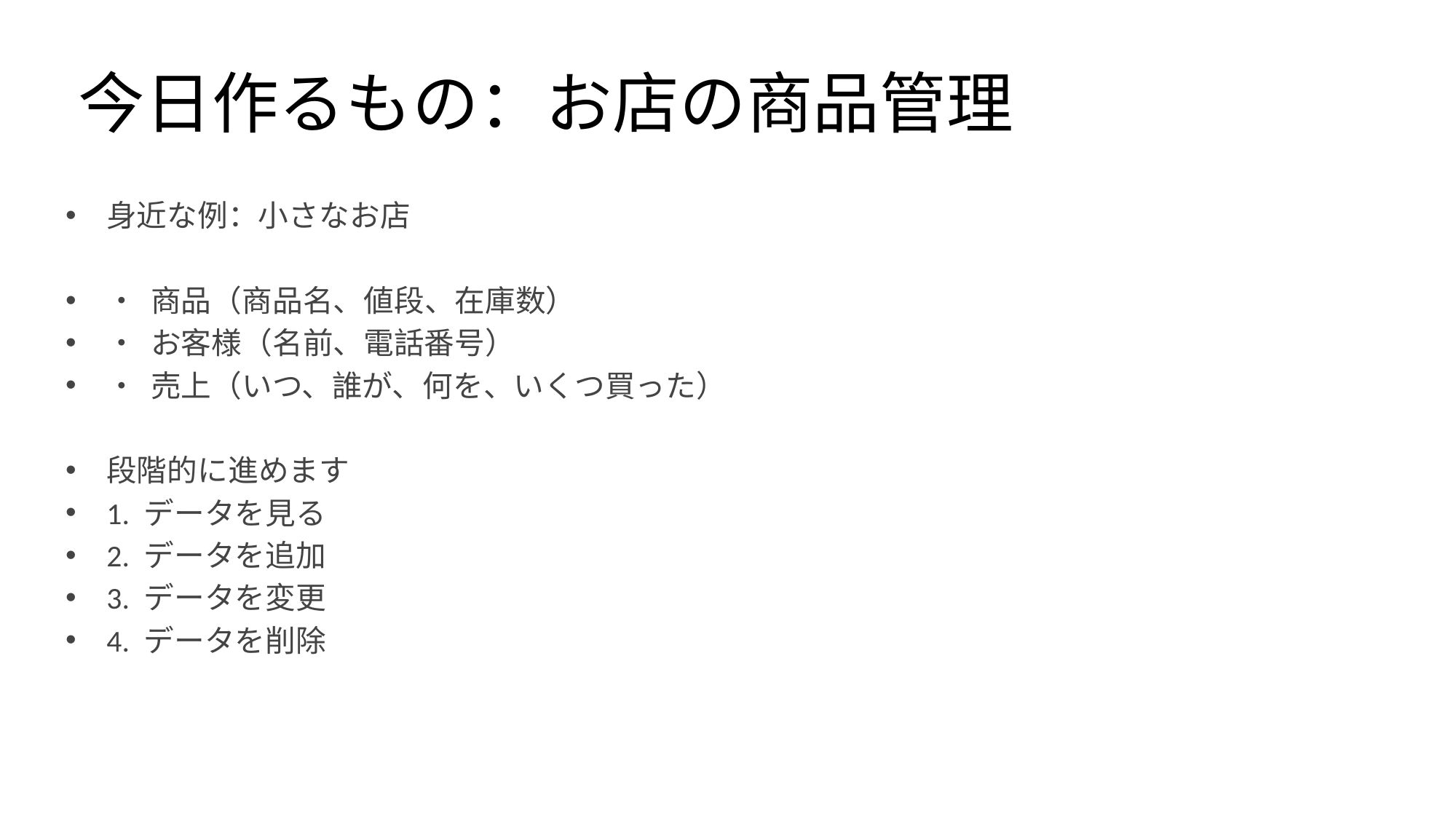

# 今日作るもの：お店の商品管理
身近な例：小さなお店

• 商品（商品名、値段、在庫数）
• お客様（名前、電話番号）
• 売上（いつ、誰が、何を、いくつ買った）

段階的に進めます
1. データを見る
2. データを追加
3. データを変更
4. データを削除